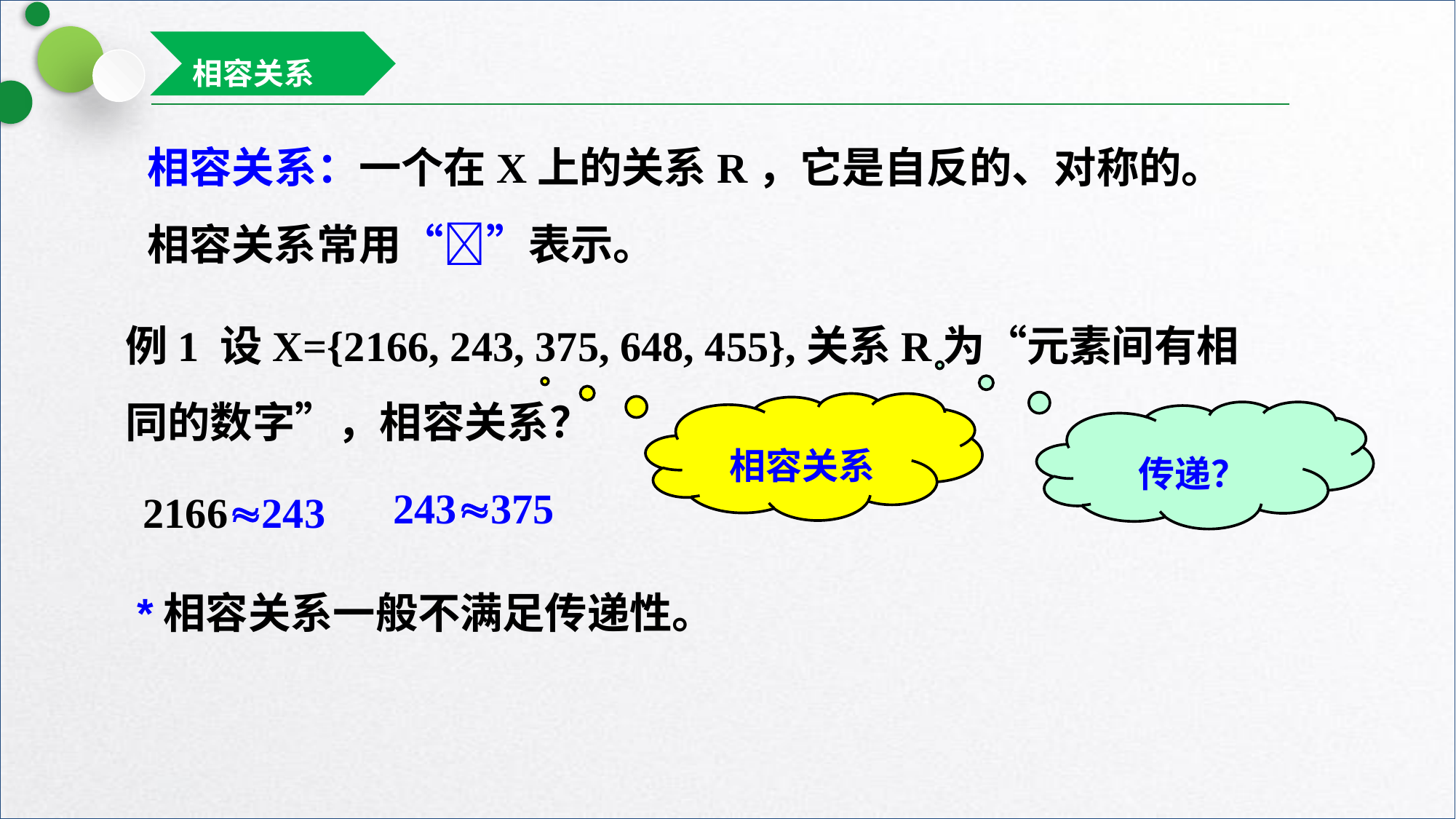

相容关系
相容关系：一个在X上的关系R，它是自反的、对称的。
相容关系常用“≈”表示。
例1 设X={2166, 243, 375, 648, 455},关系R为“元素间有相同的数字”，相容关系？
相容关系
传递？
243≈375
2166≈243
*相容关系一般不满足传递性。